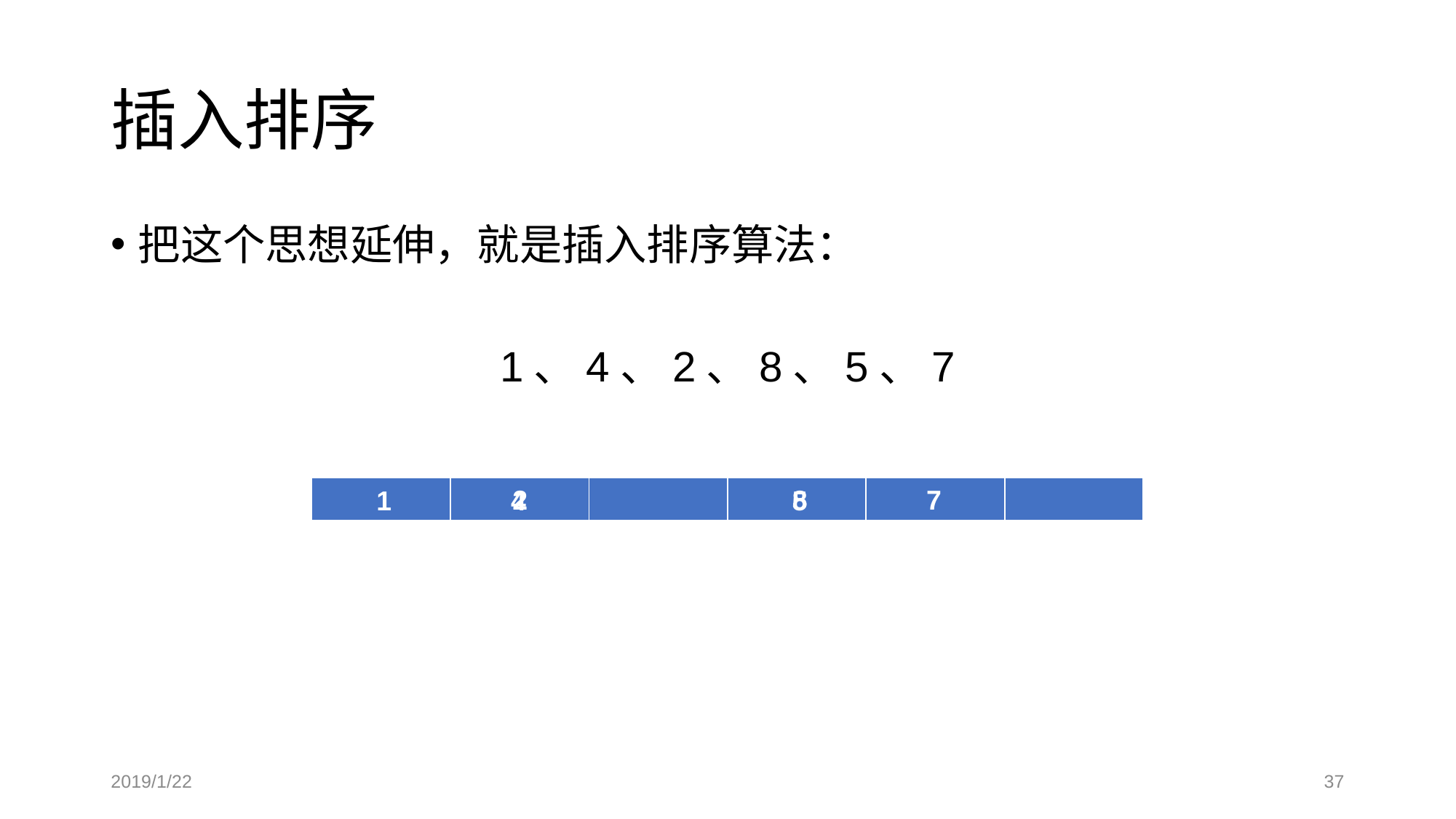

# 插入排序
把这个思想延伸，就是插入排序算法：

1、4、2、8、5、7

2
8
7
|  |  |  |  |  |  |
| --- | --- | --- | --- | --- | --- |
1
4
5
2019/1/22
37